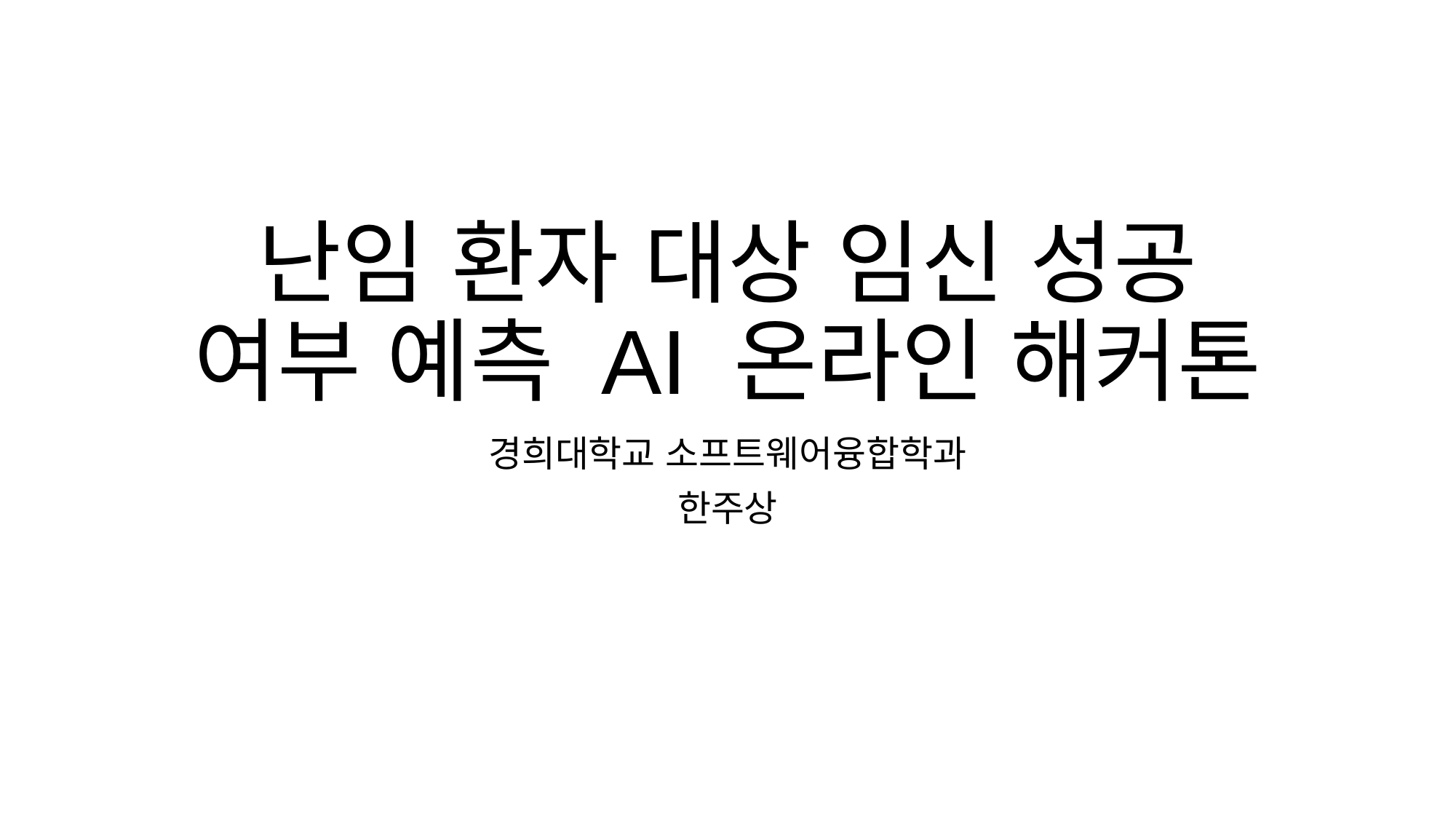

# 난임 환자 대상 임신 성공 여부 예측 AI 온라인 해커톤
경희대학교 소프트웨어융합학과
한주상